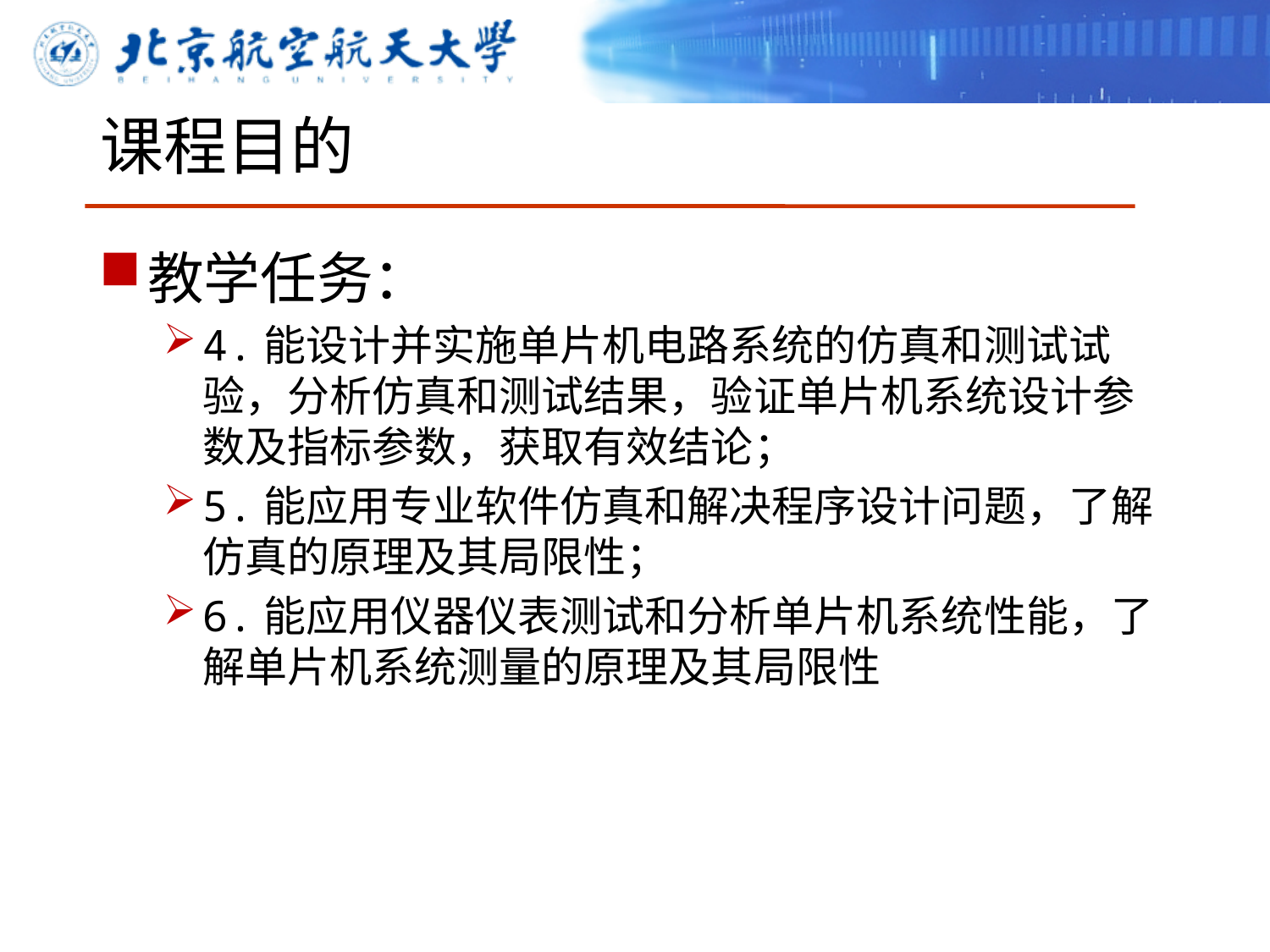

# 课程目的
教学任务：
4.能设计并实施单片机电路系统的仿真和测试试验，分析仿真和测试结果，验证单片机系统设计参数及指标参数，获取有效结论；
5.能应用专业软件仿真和解决程序设计问题，了解仿真的原理及其局限性；
6.能应用仪器仪表测试和分析单片机系统性能，了解单片机系统测量的原理及其局限性